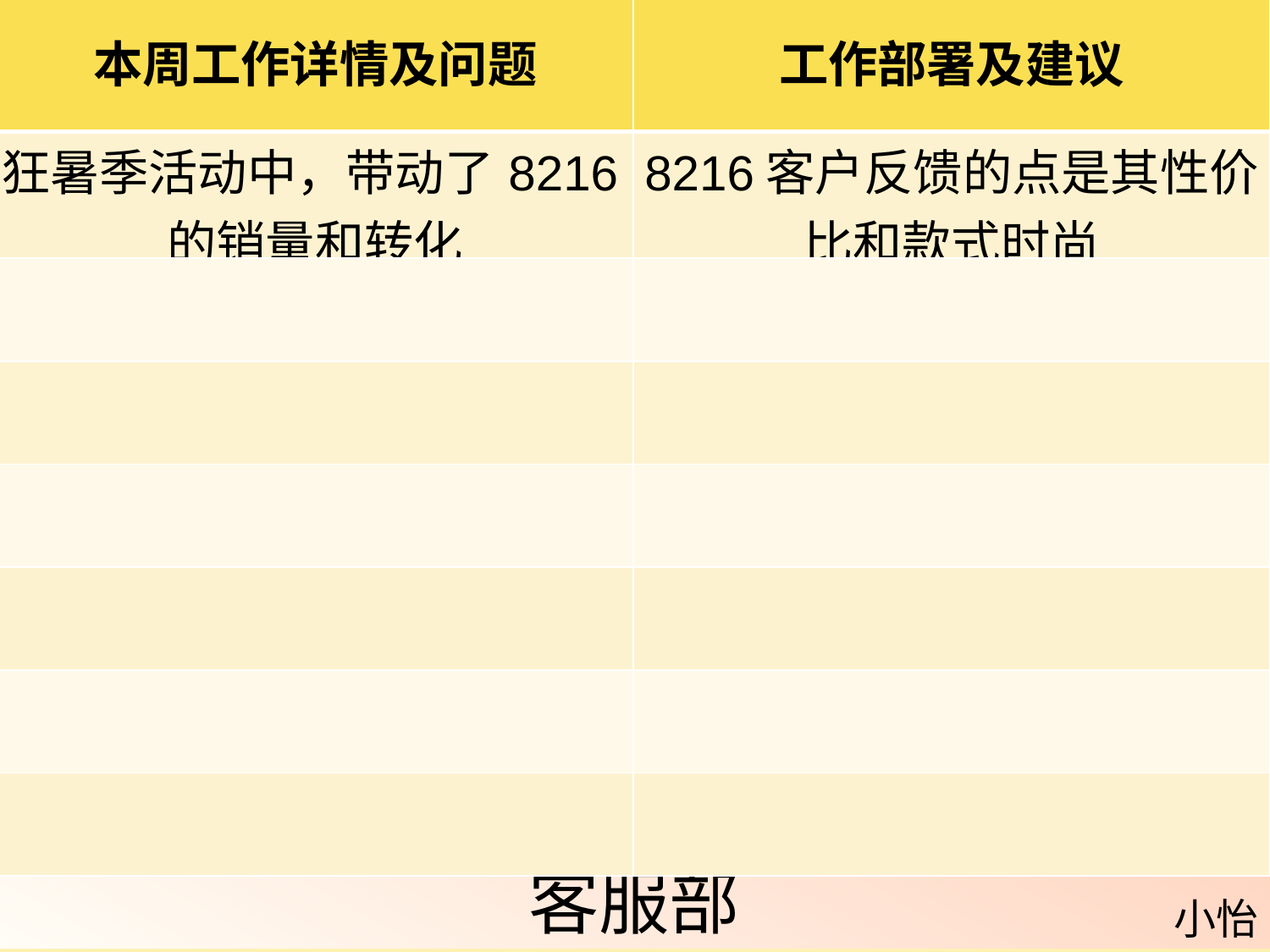

| 本周工作详情及问题 | 工作部署及建议 |
| --- | --- |
| 狂暑季活动中，带动了8216的销量和转化 | 8216客户反馈的点是其性价比和款式时尚 |
|  |  |
|  |  |
|  |  |
|  |  |
|  |  |
|  |  |
客服部
小怡